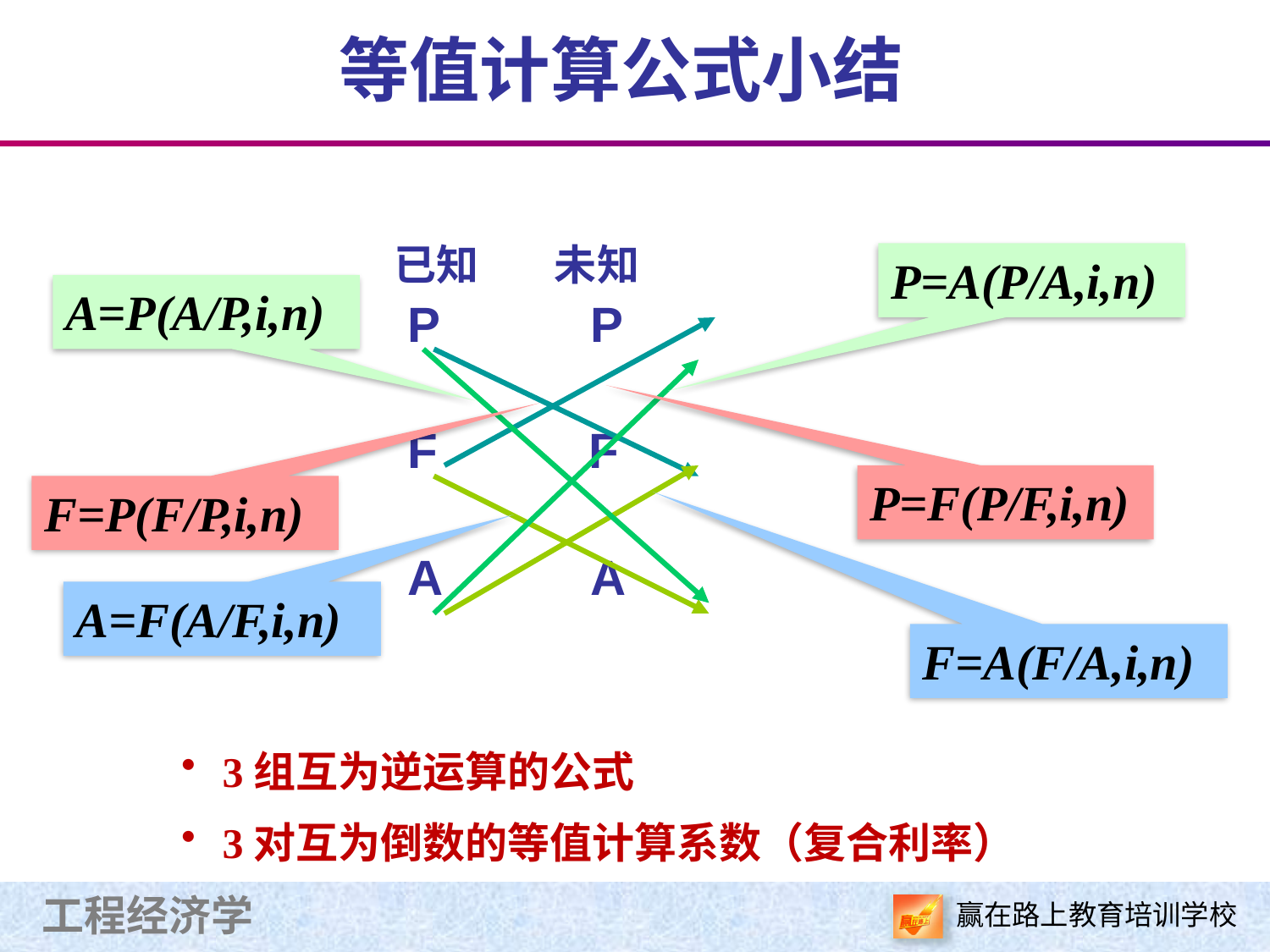

# 等值计算公式小结
已知        未知
 P           P

 F           F

 A           A

P=A(P/A,i,n)
A=P(A/P,i,n)

P=F(P/F,i,n)
F=P(F/P,i,n)

A=F(A/F,i,n)
F=A(F/A,i,n)
 3组互为逆运算的公式
 3对互为倒数的等值计算系数（复合利率）